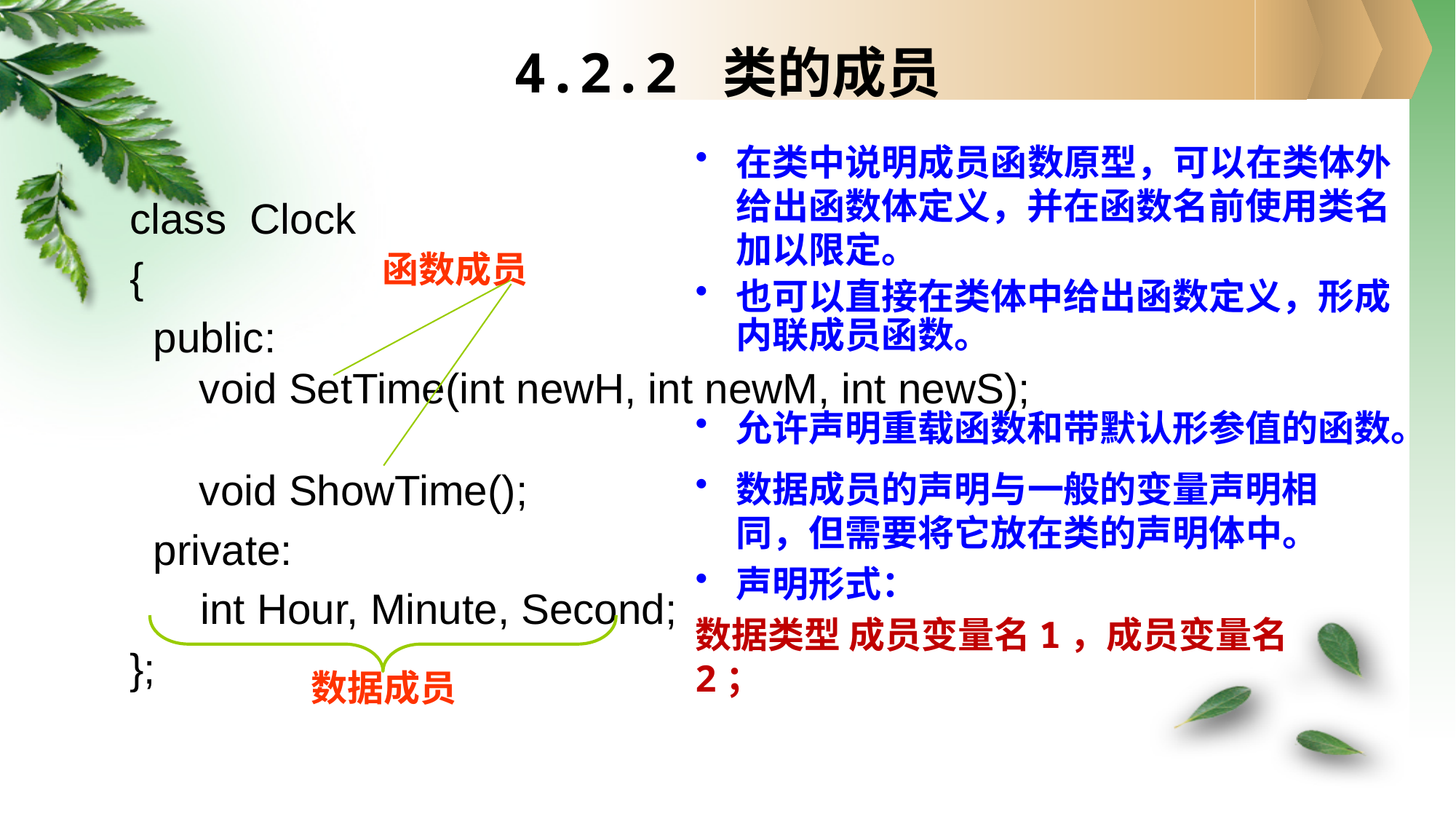

# 4.2.2 类的成员
在类中说明成员函数原型，可以在类体外给出函数体定义，并在函数名前使用类名加以限定。
也可以直接在类体中给出函数定义，形成内联成员函数。

允许声明重载函数和带默认形参值的函数。
class  Clock
{
  public:
   void SetTime(int newH, int newM, int newS);
   void ShowTime();
  private:
      int Hour, Minute, Second;
};
函数成员

数据成员的声明与一般的变量声明相同，但需要将它放在类的声明体中。
声明形式：
数据类型 成员变量名1，成员变量名2；
数据成员